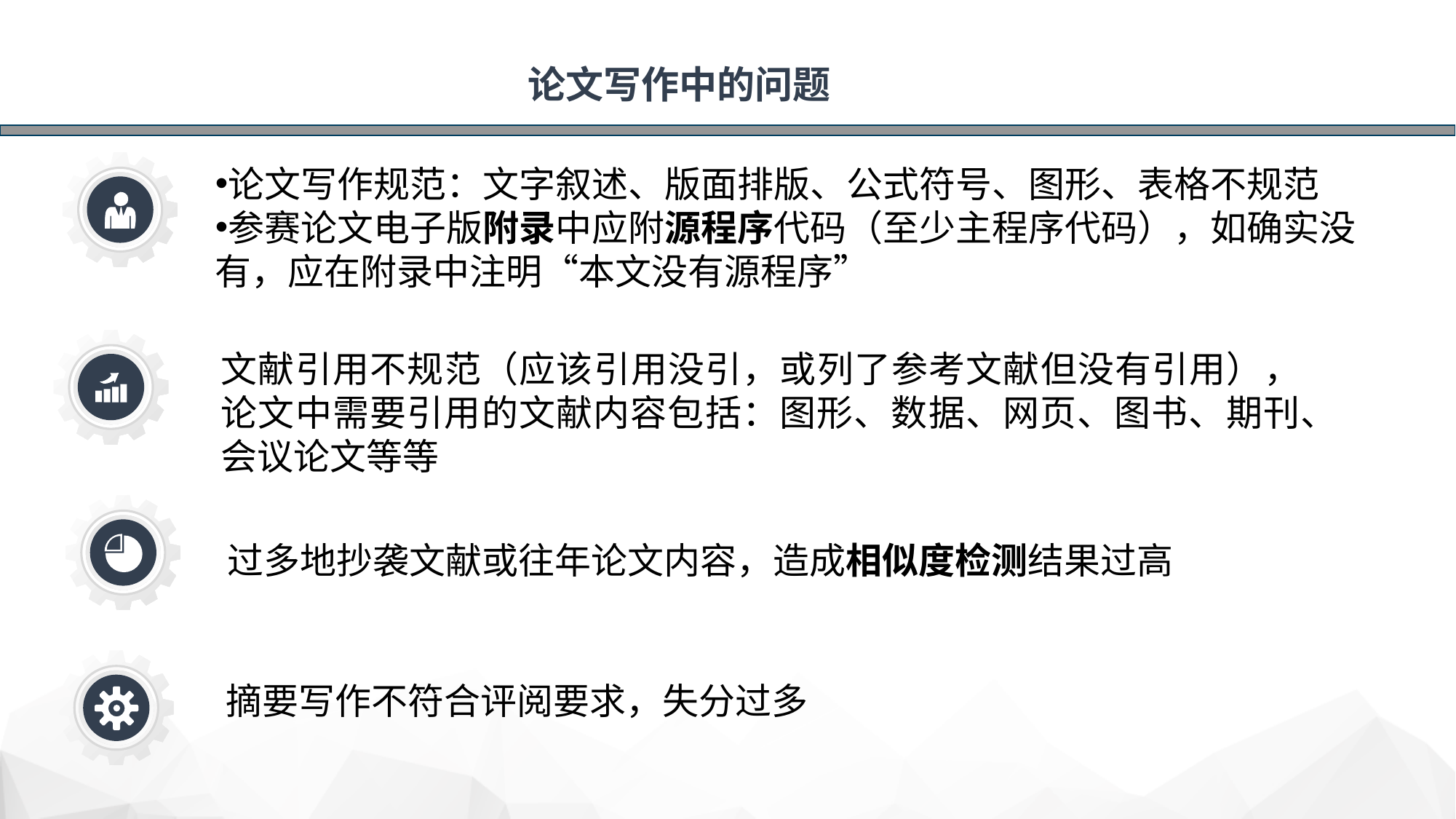

论文写作中的问题

论文写作规范：文字叙述、版面排版、公式符号、图形、表格不规范
参赛论文电子版附录中应附源程序代码（至少主程序代码），如确实没有，应在附录中注明“本文没有源程序”

文献引用不规范（应该引用没引，或列了参考文献但没有引用），论文中需要引用的文献内容包括：图形、数据、网页、图书、期刊、会议论文等等

过多地抄袭文献或往年论文内容，造成相似度检测结果过高

摘要写作不符合评阅要求，失分过多